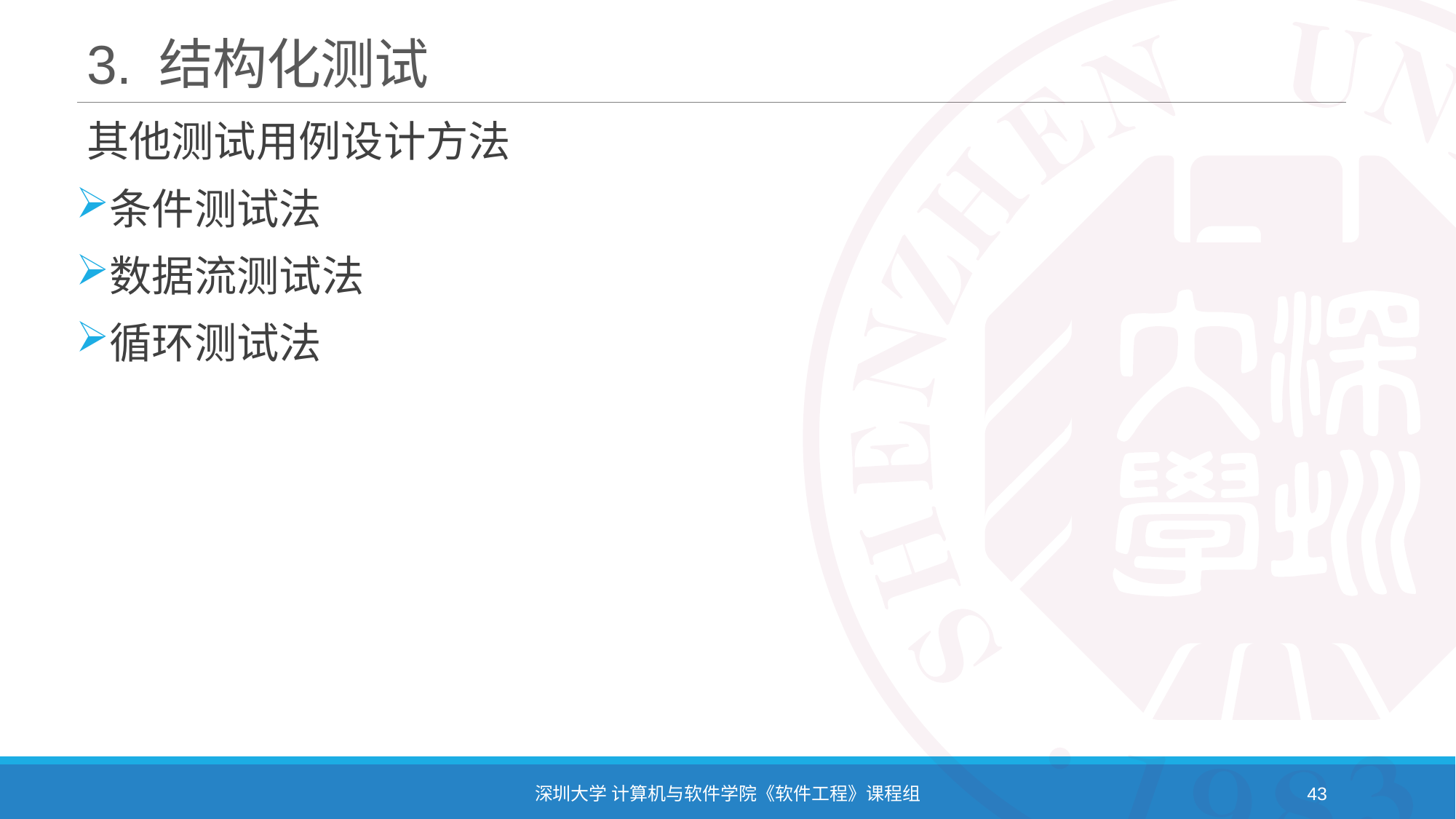

# 3. 结构化测试
其他测试用例设计方法
条件测试法
数据流测试法
循环测试法

深圳大学 计算机与软件学院《软件工程》课程组
43